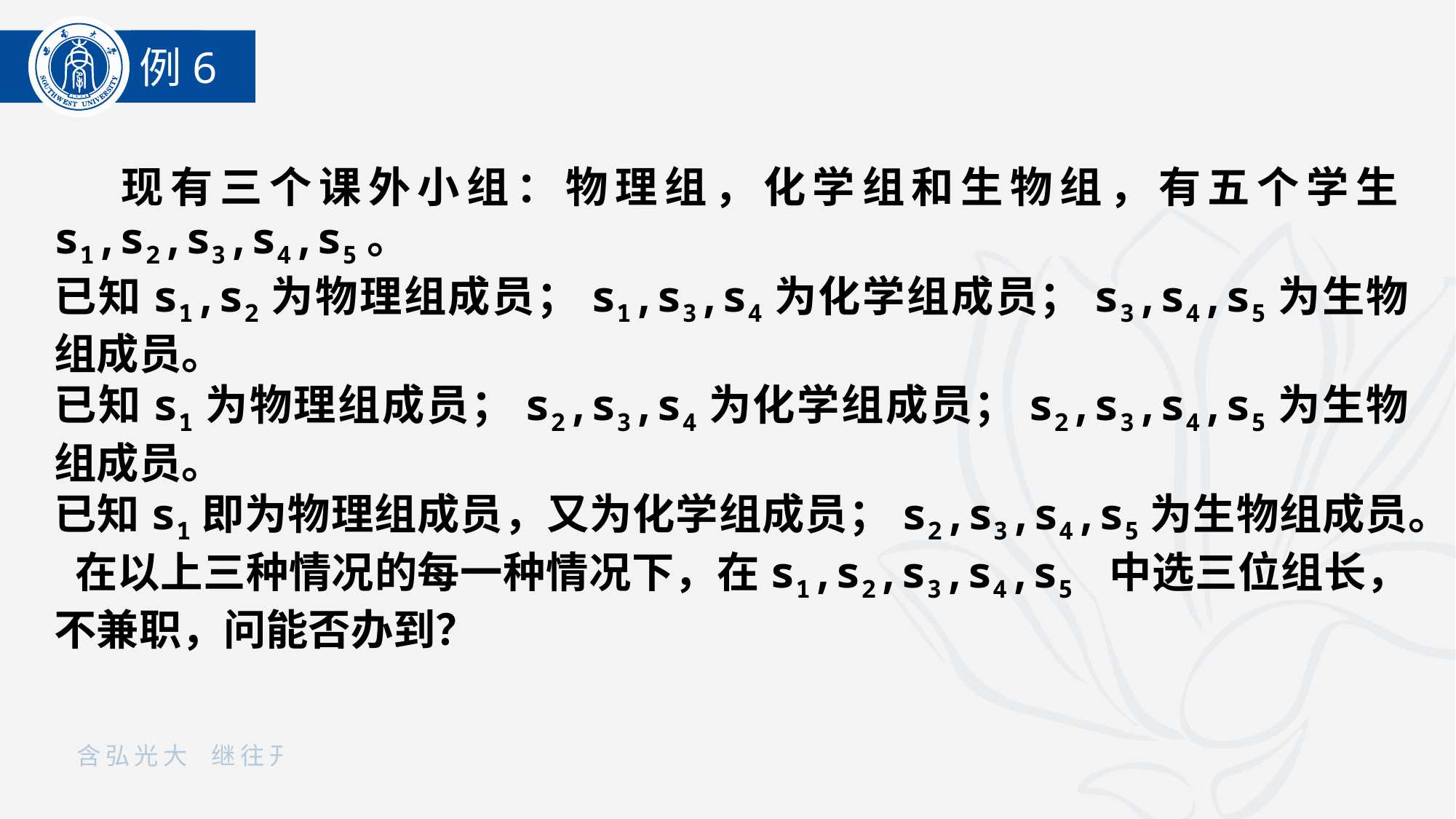

例6
   现有三个课外小组：物理组，化学组和生物组，有五个学生s1,s2,s3,s4,s5。
已知s1,s2为物理组成员；s1,s3,s4为化学组成员；s3,s4,s5为生物组成员。
已知s1为物理组成员；s2,s3,s4为化学组成员；s2,s3,s4,s5为生物组成员。
已知s1即为物理组成员，又为化学组成员；s2,s3,s4,s5为生物组成员。
 在以上三种情况的每一种情况下，在s1,s2,s3,s4,s5 中选三位组长，不兼职，问能否办到？